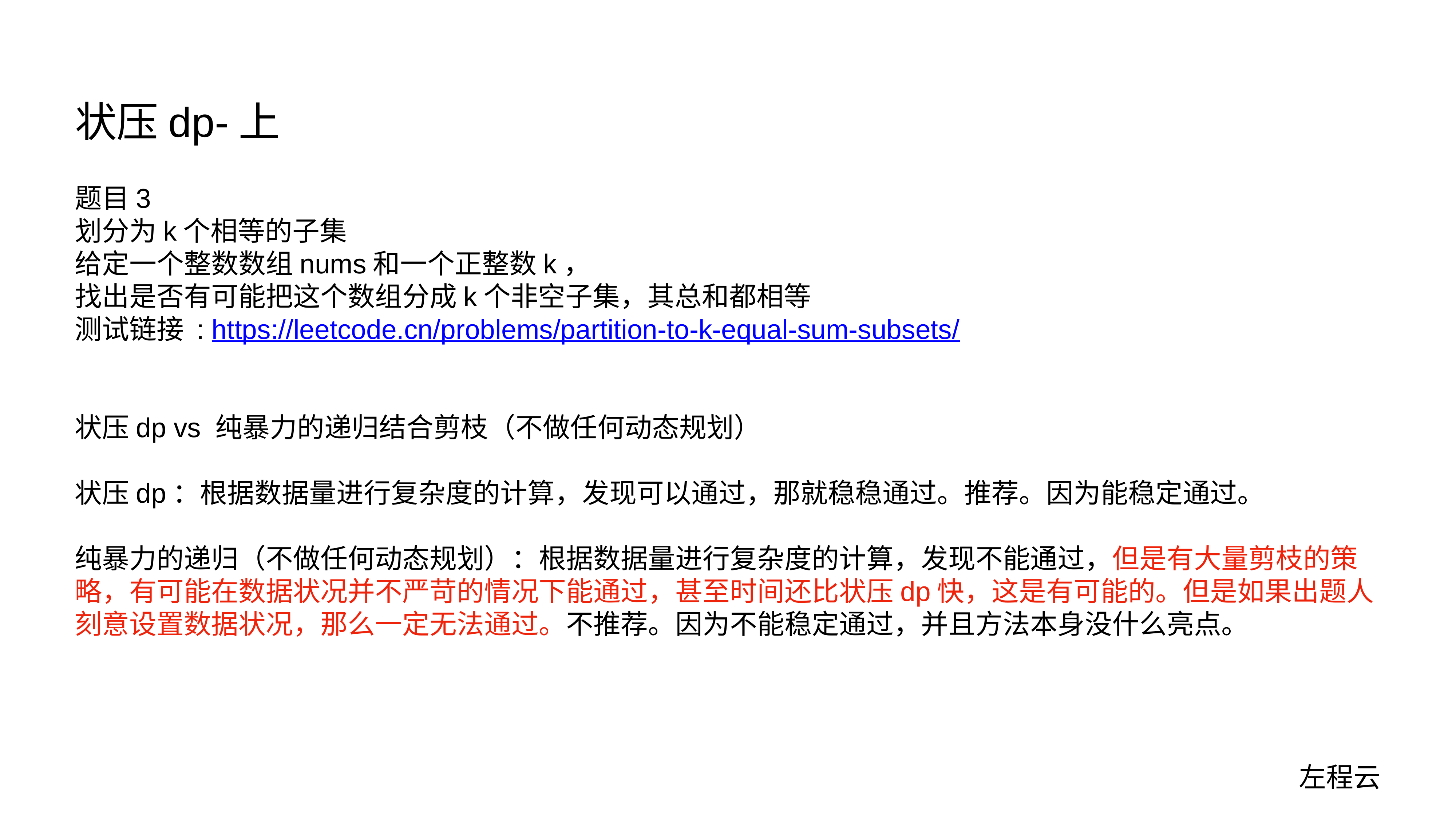

# 状压dp-上
题目3
划分为k个相等的子集
给定一个整数数组nums和一个正整数k，
找出是否有可能把这个数组分成k个非空子集，其总和都相等
测试链接 : https://leetcode.cn/problems/partition-to-k-equal-sum-subsets/

状压dp vs 纯暴力的递归结合剪枝（不做任何动态规划）

状压dp：根据数据量进行复杂度的计算，发现可以通过，那就稳稳通过。推荐。因为能稳定通过。

纯暴力的递归（不做任何动态规划）：根据数据量进行复杂度的计算，发现不能通过，但是有大量剪枝的策略，有可能在数据状况并不严苛的情况下能通过，甚至时间还比状压dp快，这是有可能的。但是如果出题人刻意设置数据状况，那么一定无法通过。不推荐。因为不能稳定通过，并且方法本身没什么亮点。
左程云